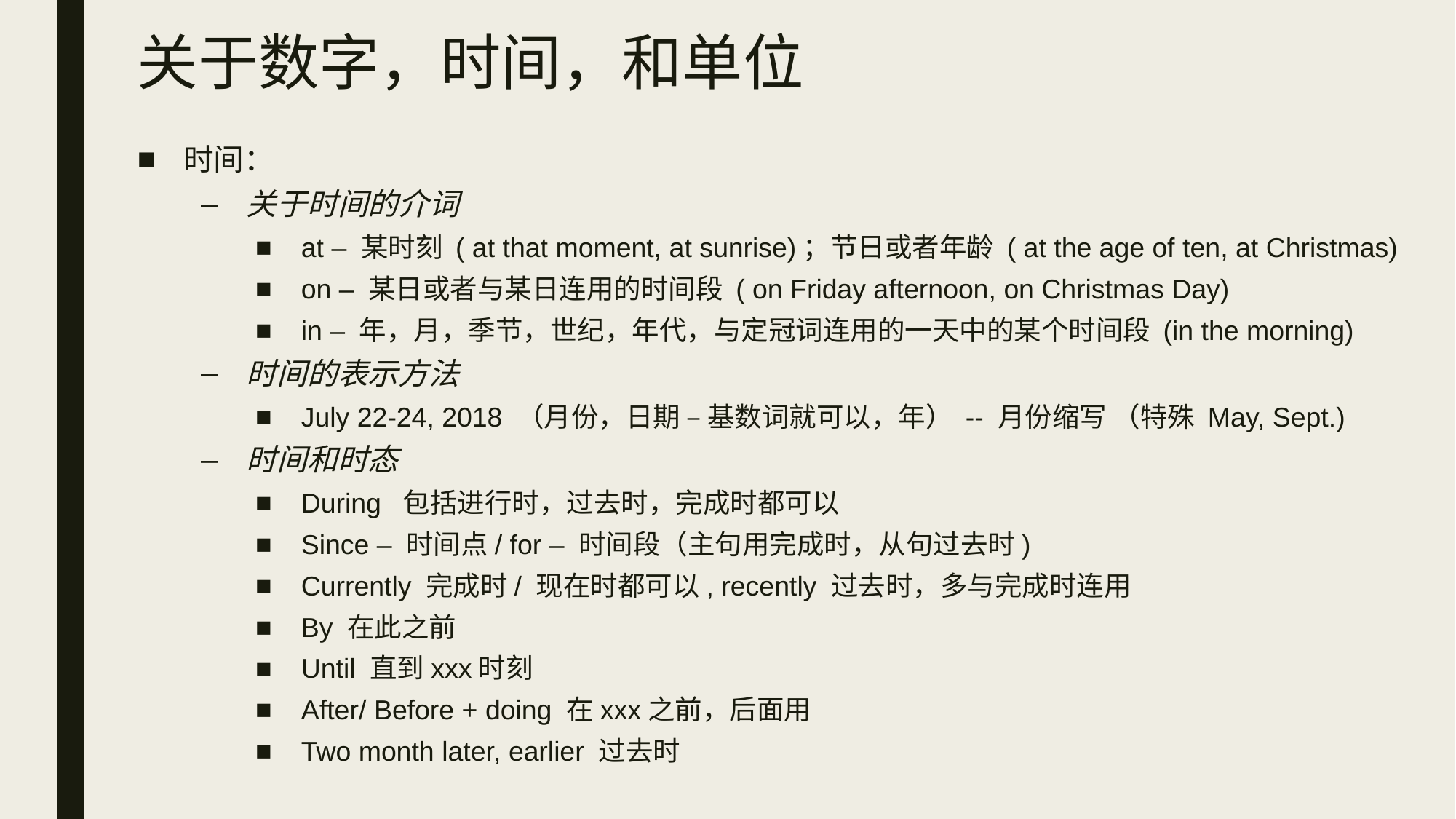

# 关于数字，时间，和单位
时间：
关于时间的介词
at – 某时刻 ( at that moment, at sunrise)；节日或者年龄 ( at the age of ten, at Christmas)
on – 某日或者与某日连用的时间段 ( on Friday afternoon, on Christmas Day)
in – 年，月，季节，世纪，年代，与定冠词连用的一天中的某个时间段 (in the morning)
时间的表示方法
July 22-24, 2018 （月份，日期 – 基数词就可以，年） -- 月份缩写 （特殊 May, Sept.)
时间和时态
During  包括进行时，过去时，完成时都可以
Since – 时间点/ for – 时间段（主句用完成时，从句过去时)
Currently 完成时/ 现在时都可以, recently 过去时，多与完成时连用
By 在此之前
Until 直到xxx时刻
After/ Before + doing 在xxx之前，后面用
Two month later, earlier 过去时